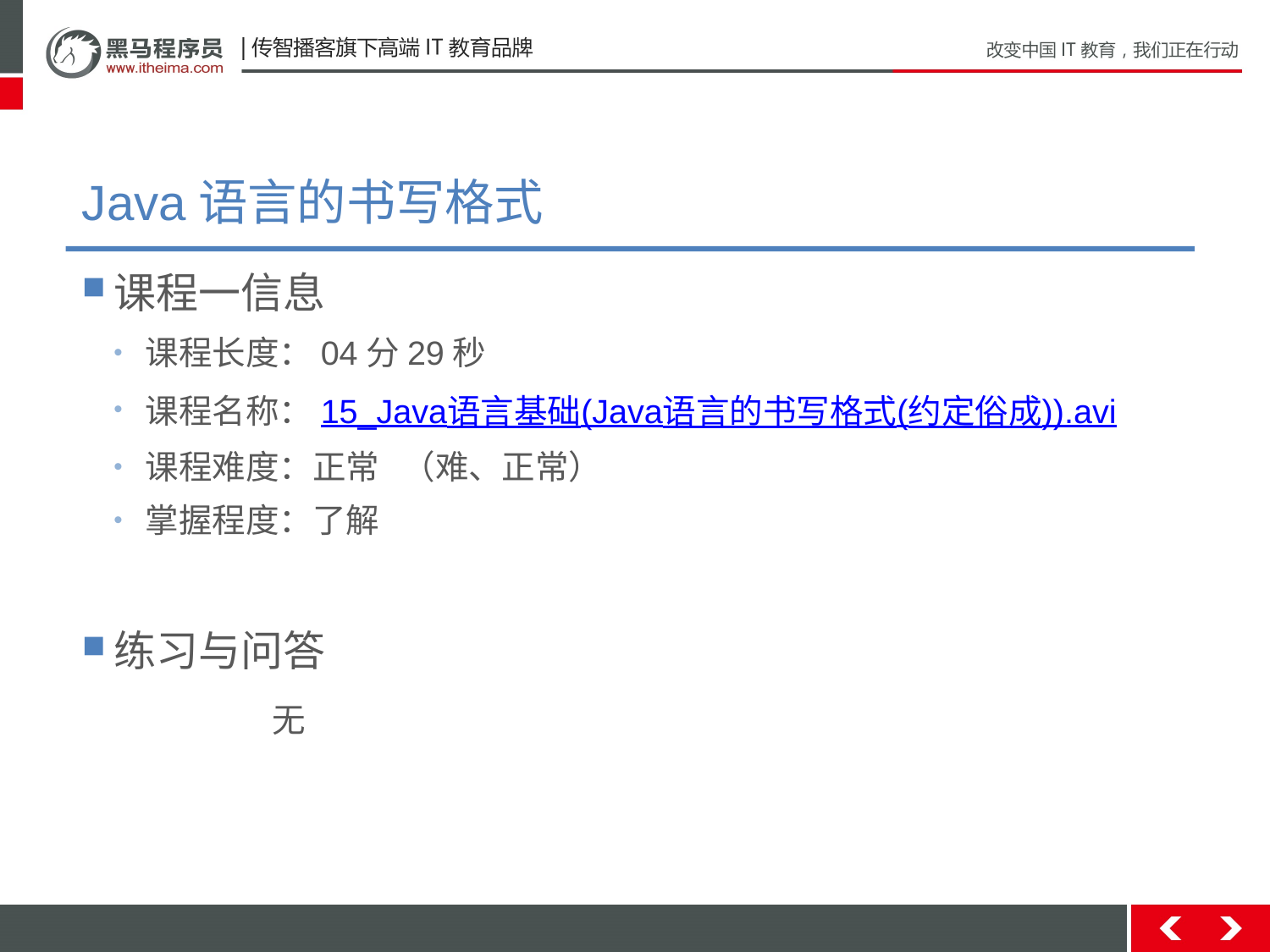

# Java语言的书写格式
课程一信息
课程长度：04分29秒
课程名称：15_Java语言基础(Java语言的书写格式(约定俗成)).avi
课程难度：正常   （难、正常）
掌握程度：了解

练习与问答
	无